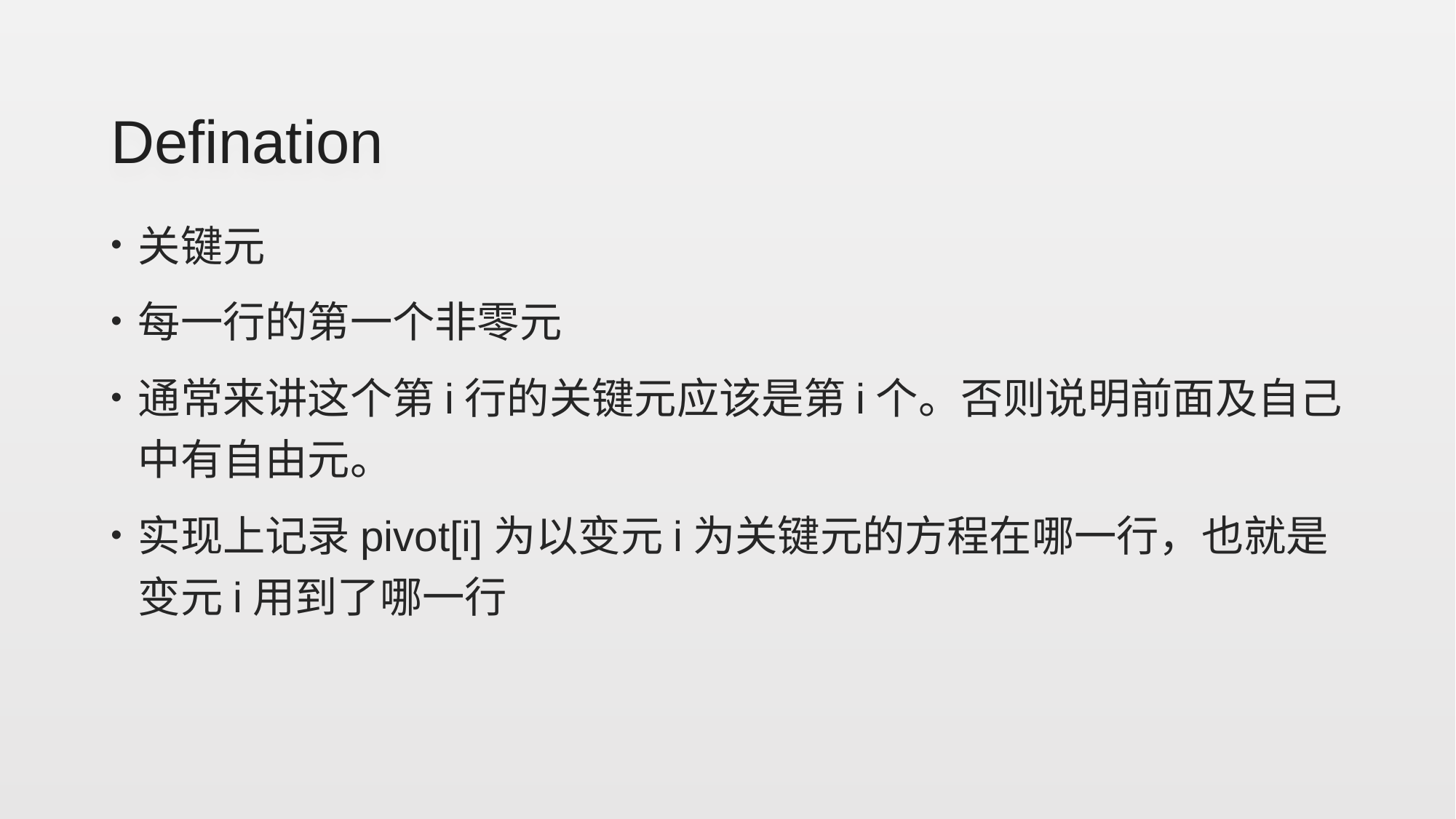

# Defination
关键元
每一行的第一个非零元
通常来讲这个第i行的关键元应该是第i个。否则说明前面及自己中有自由元。
实现上记录pivot[i]为以变元i为关键元的方程在哪一行，也就是变元i用到了哪一行